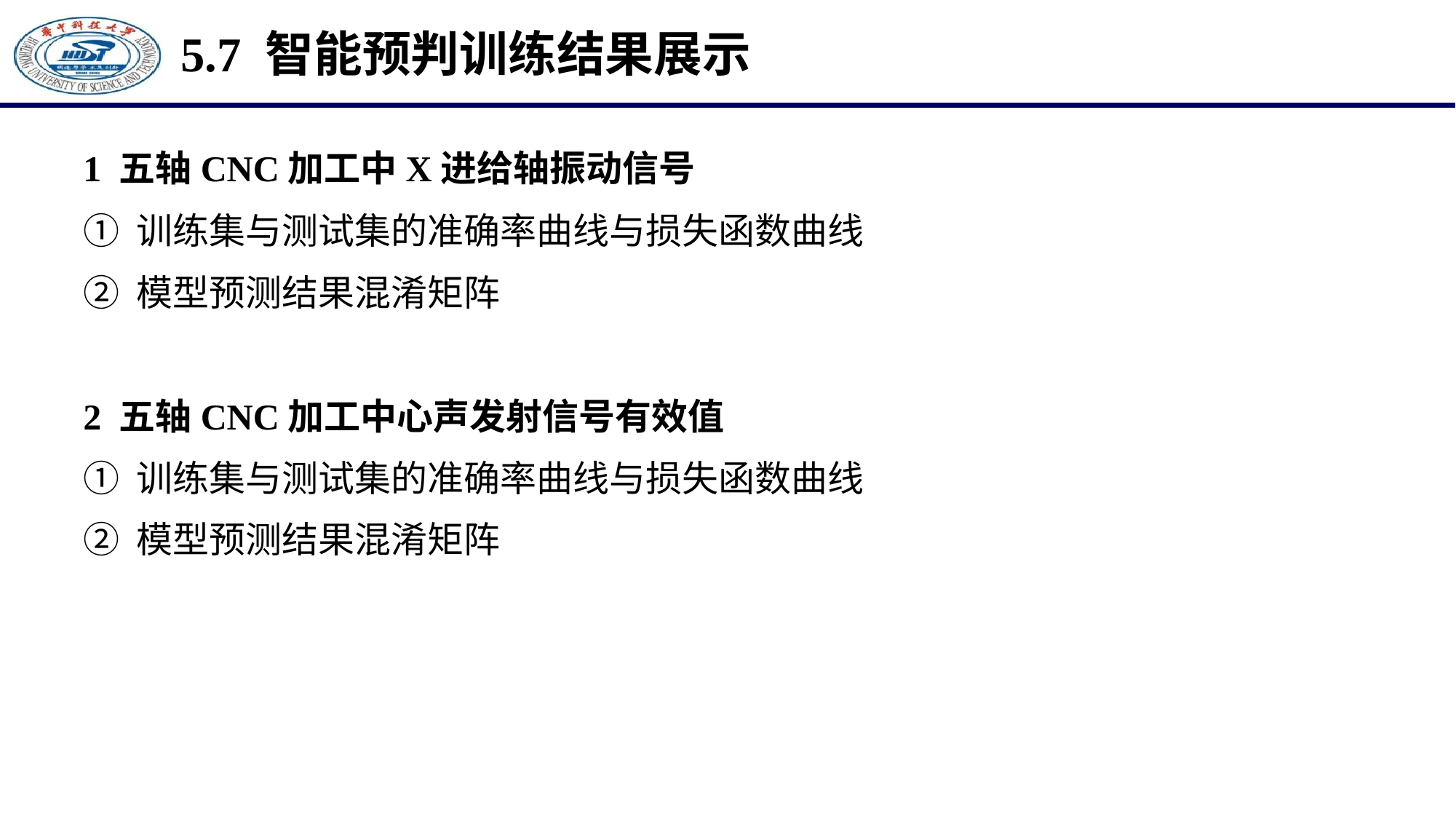

# 5.7 智能预判训练结果展示
1 五轴CNC加工中X进给轴振动信号
① 训练集与测试集的准确率曲线与损失函数曲线
② 模型预测结果混淆矩阵

2 五轴CNC加工中心声发射信号有效值
① 训练集与测试集的准确率曲线与损失函数曲线
② 模型预测结果混淆矩阵